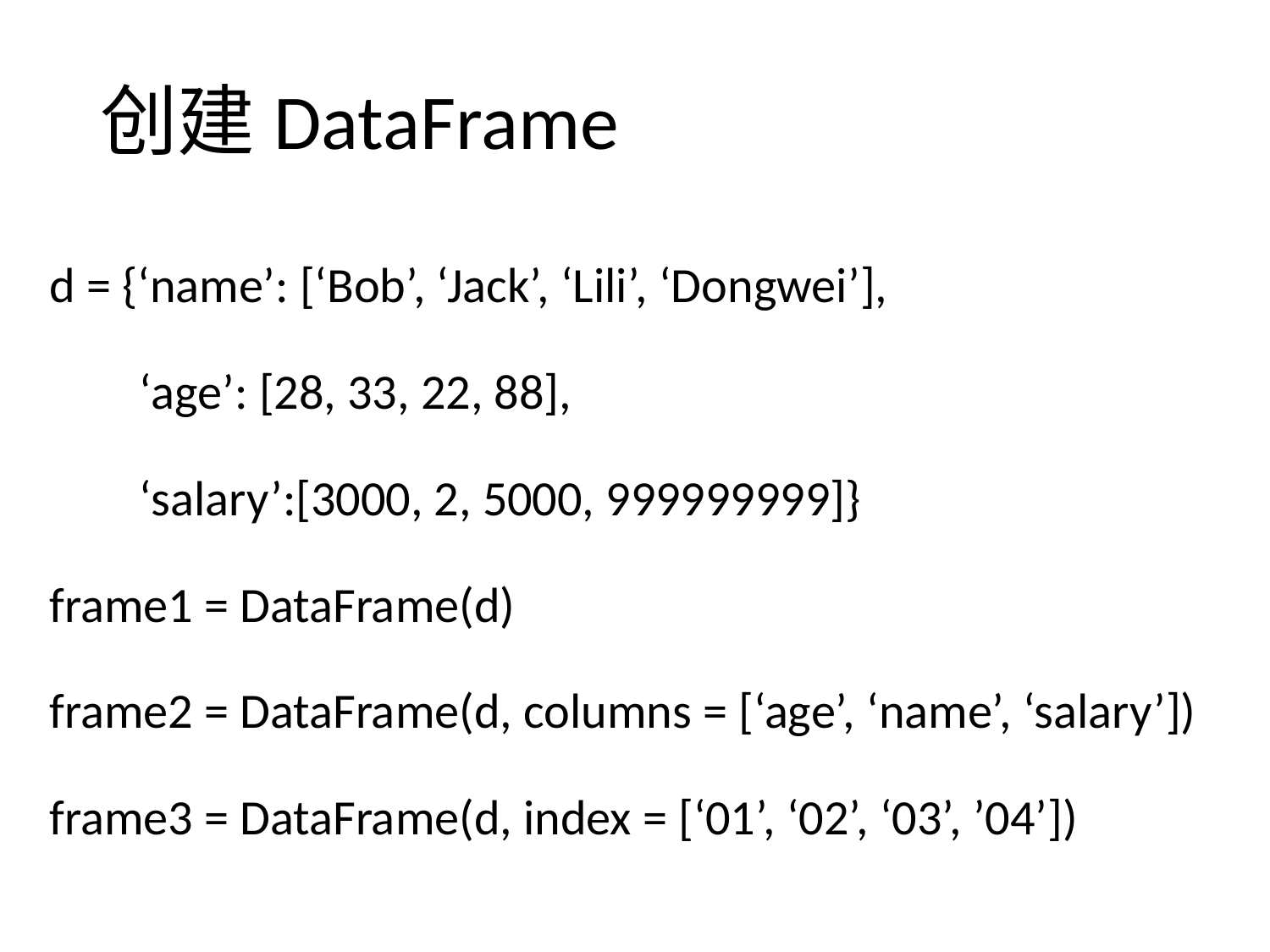

# 创建DataFrame
d = {‘name’: [‘Bob’, ‘Jack’, ‘Lili’, ‘Dongwei’],
        ‘age’: [28, 33, 22, 88],
        ‘salary’:[3000, 2, 5000, 999999999]}
frame1 = DataFrame(d)
frame2 = DataFrame(d, columns = [‘age’, ‘name’, ‘salary’])
frame3 = DataFrame(d, index = [‘01’, ‘02’, ‘03’, ’04’])